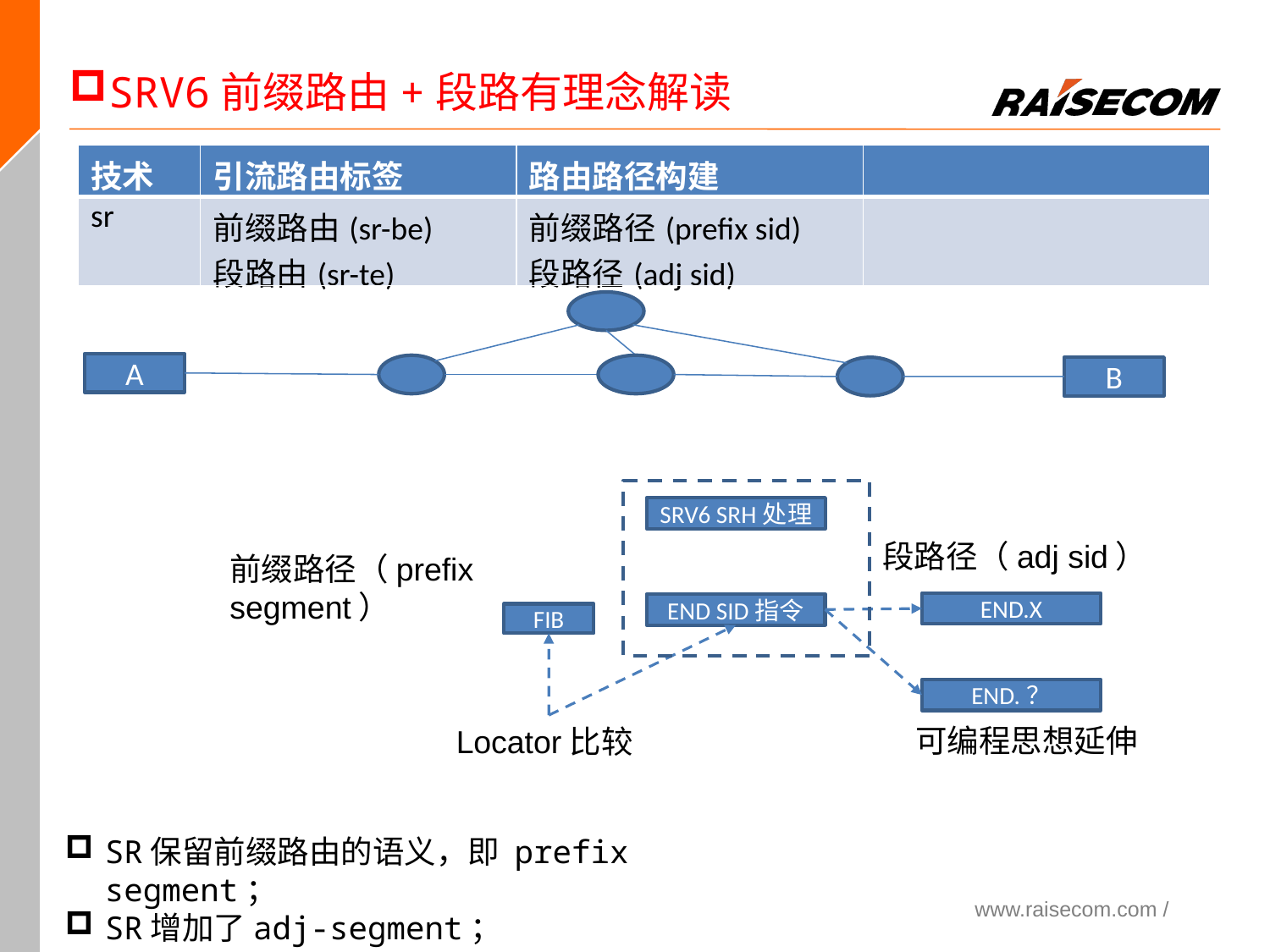

SRV6前缀路由+段路有理念解读
| 技术 | 引流路由标签 | 路由路径构建 |  |
| --- | --- | --- | --- |
| sr | 前缀路由(sr-be) 段路由(sr-te) | 前缀路径(prefix sid) 段路径(adj sid) |  |

A

B

SRV6 SRH处理
段路径（adj sid）
前缀路径（prefix segment）
END.X
END SID指令
FIB
END.？
可编程思想延伸
Locator比较
SR保留前缀路由的语义，即 prefix segment；
SR增加了adj-segment；